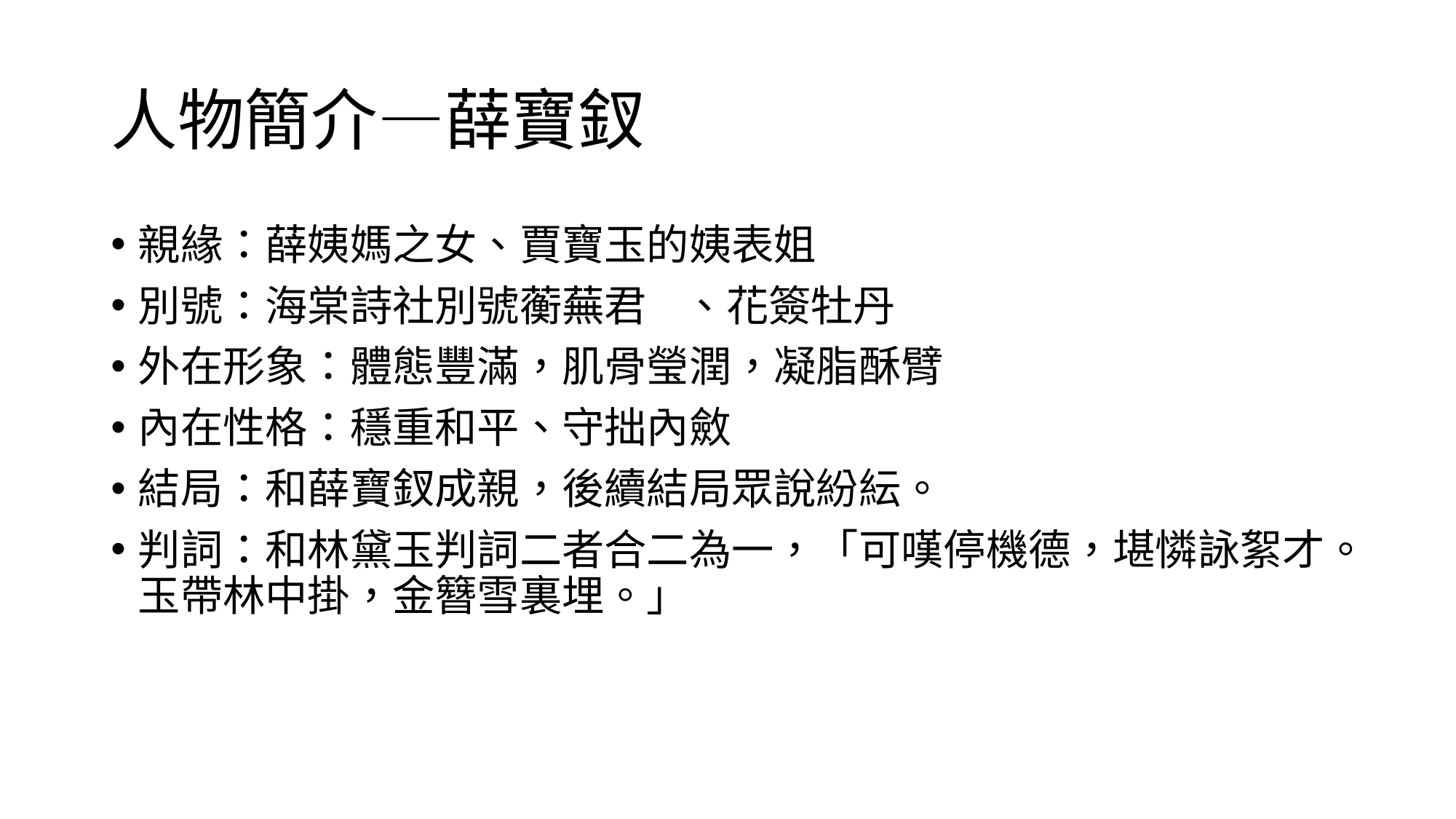

# 人物簡介—薛寶釵
親緣：薛姨媽之女、賈寶玉的姨表姐
別號：海棠詩社別號蘅蕪君	、花簽牡丹
外在形象：體態豐滿，肌骨瑩潤，凝脂酥臂
內在性格：穩重和平、守拙內斂
結局：和薛寶釵成親，後續結局眾說紛紜。
判詞：和林黛玉判詞二者合二為一，「可嘆停機德，堪憐詠絮才。玉帶林中掛，金簪雪裏埋。」